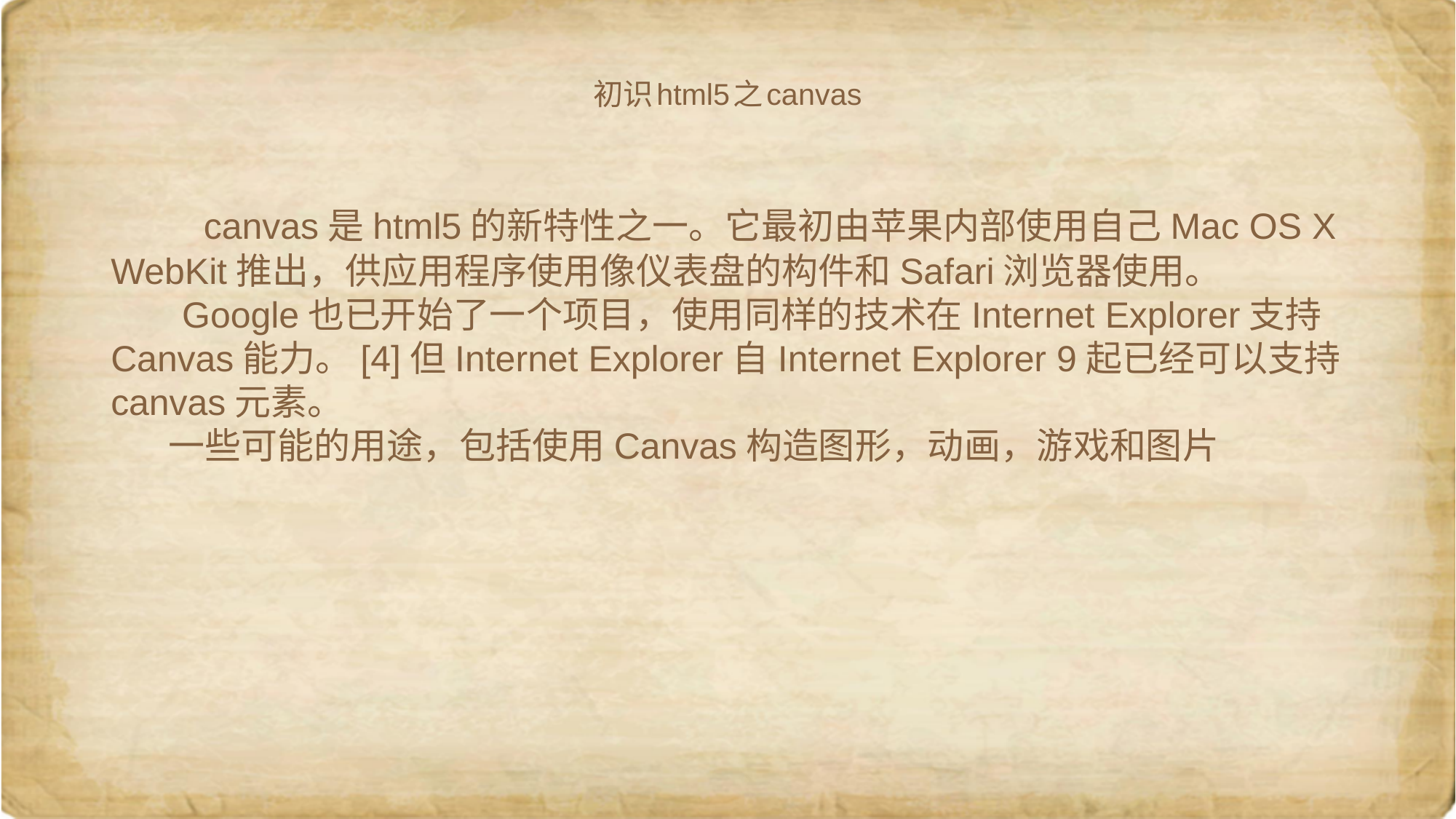

# 初识html5之canvas
        canvas是html5的新特性之一。它最初由苹果内部使用自己Mac OS X WebKit推出，供应用程序使用像仪表盘的构件和Safari浏览器使用。
       Google也已开始了一个项目，使用同样的技术在Internet Explorer支持Canvas能力。[4]但Internet Explorer自Internet Explorer 9起已经可以支持canvas元素。
      一些可能的用途，包括使用Canvas构造图形，动画，游戏和图片